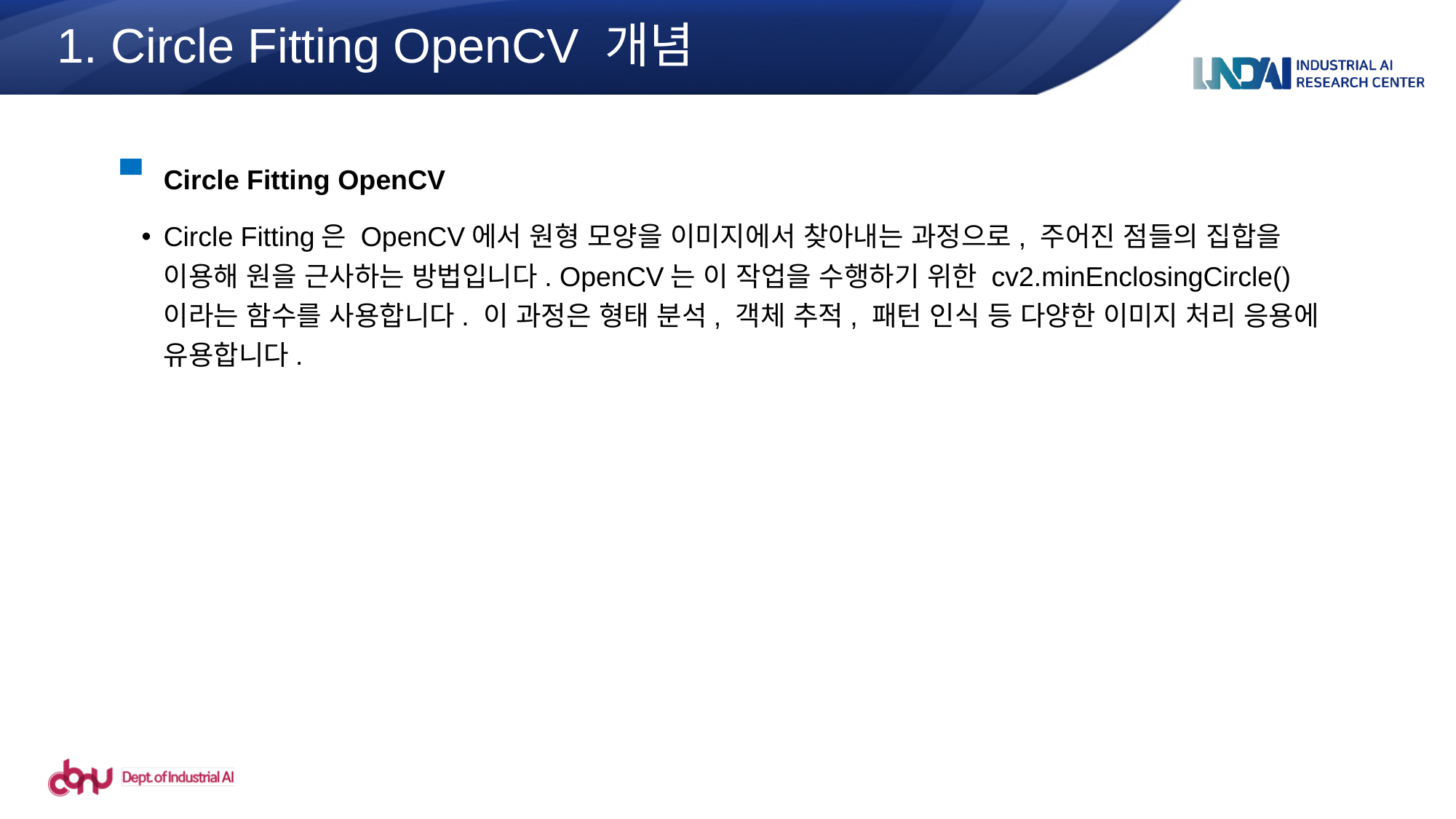

1. Circle Fitting OpenCV 개념
Circle Fitting OpenCV
Circle Fitting은 OpenCV에서 원형 모양을 이미지에서 찾아내는 과정으로, 주어진 점들의 집합을 이용해 원을 근사하는 방법입니다. OpenCV는 이 작업을 수행하기 위한 cv2.minEnclosingCircle() 이라는 함수를 사용합니다. 이 과정은 형태 분석, 객체 추적, 패턴 인식 등 다양한 이미지 처리 응용에 유용합니다.